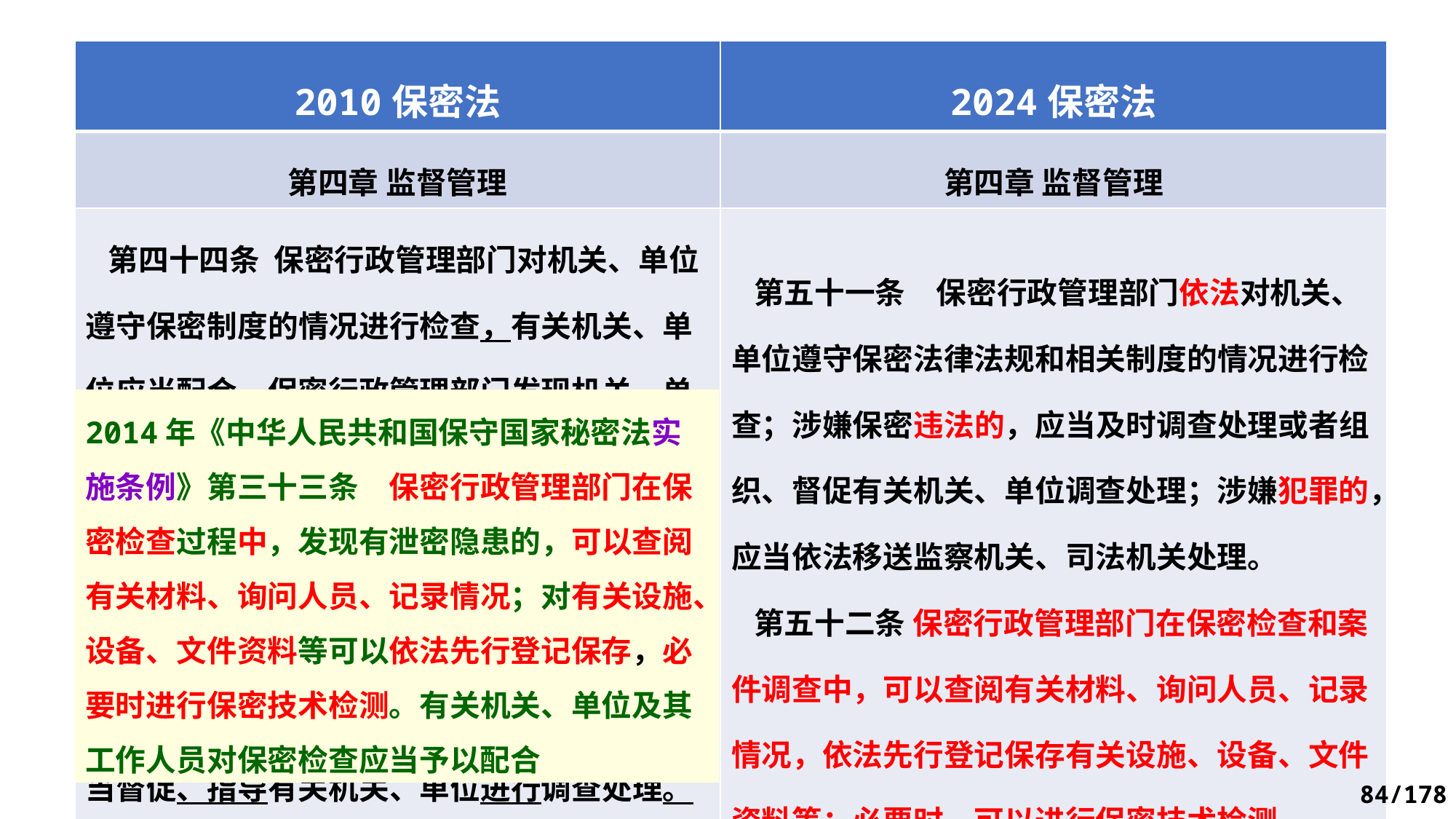

| 2010保密法 | 2024保密法 |
| --- | --- |
| 第四章 监督管理 | 第四章 监督管理 |
| 第四十四条 保密行政管理部门对机关、单位遵守保密制度的情况进行检查，有关机关、单位应当配合。保密行政管理部门发现机关、单位存在泄密隐患的，应当要求其采取措施，限期整改；对存在泄密隐患的设施、设备、场所，应当责令停止使用；对严重违反保密规定的涉密人员，应当建议有关机关、单位给予处分并调离涉密岗位；发现涉嫌泄露国家秘密的，应当督促、指导有关机关、单位进行调查处理。涉嫌犯罪的，移送司法机关处理。 | 第五十一条　保密行政管理部门依法对机关、单位遵守保密法律法规和相关制度的情况进行检查；涉嫌保密违法的，应当及时调查处理或者组织、督促有关机关、单位调查处理；涉嫌犯罪的，应当依法移送监察机关、司法机关处理。 第五十二条 保密行政管理部门在保密检查和案件调查中，可以查阅有关材料、询问人员、记录情况，依法先行登记保存有关设施、设备、文件资料等；必要时，可以进行保密技术检测... |

2014年《中华人民共和国保守国家秘密法实施条例》第三十三条　保密行政管理部门在保密检查过程中，发现有泄密隐患的，可以查阅有关材料、询问人员、记录情况；对有关设施、设备、文件资料等可以依法先行登记保存，必要时进行保密技术检测。有关机关、单位及其工作人员对保密检查应当予以配合
84/178